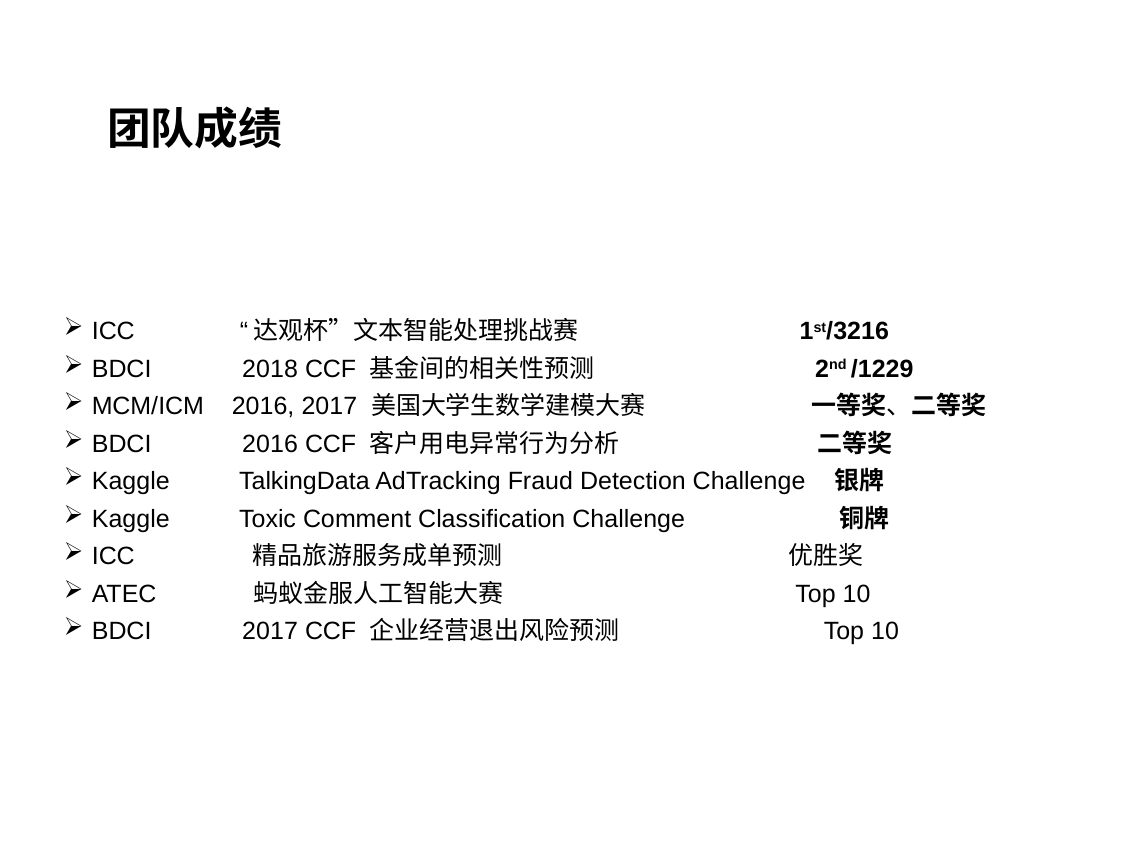

团队成绩
ICC               “达观杯”文本智能处理挑战赛                                       1st/3216
BDCI             2018 CCF 基金间的相关性预测                                       2nd /1229
MCM/ICM    2016, 2017 美国大学生数学建模大赛                              一等奖、二等奖
BDCI             2016 CCF 客户用电异常行为分析                                    二等奖
Kaggle          TalkingData AdTracking Fraud Detection Challenge   银牌
Kaggle          Toxic Comment Classification Challenge                     铜牌
ICC                精品旅游服务成单预测                                                    优胜奖
ATEC             蚂蚁金服人工智能大赛                                                    Top 10
BDCI             2017 CCF 企业经营退出风险预测                                    Top 10